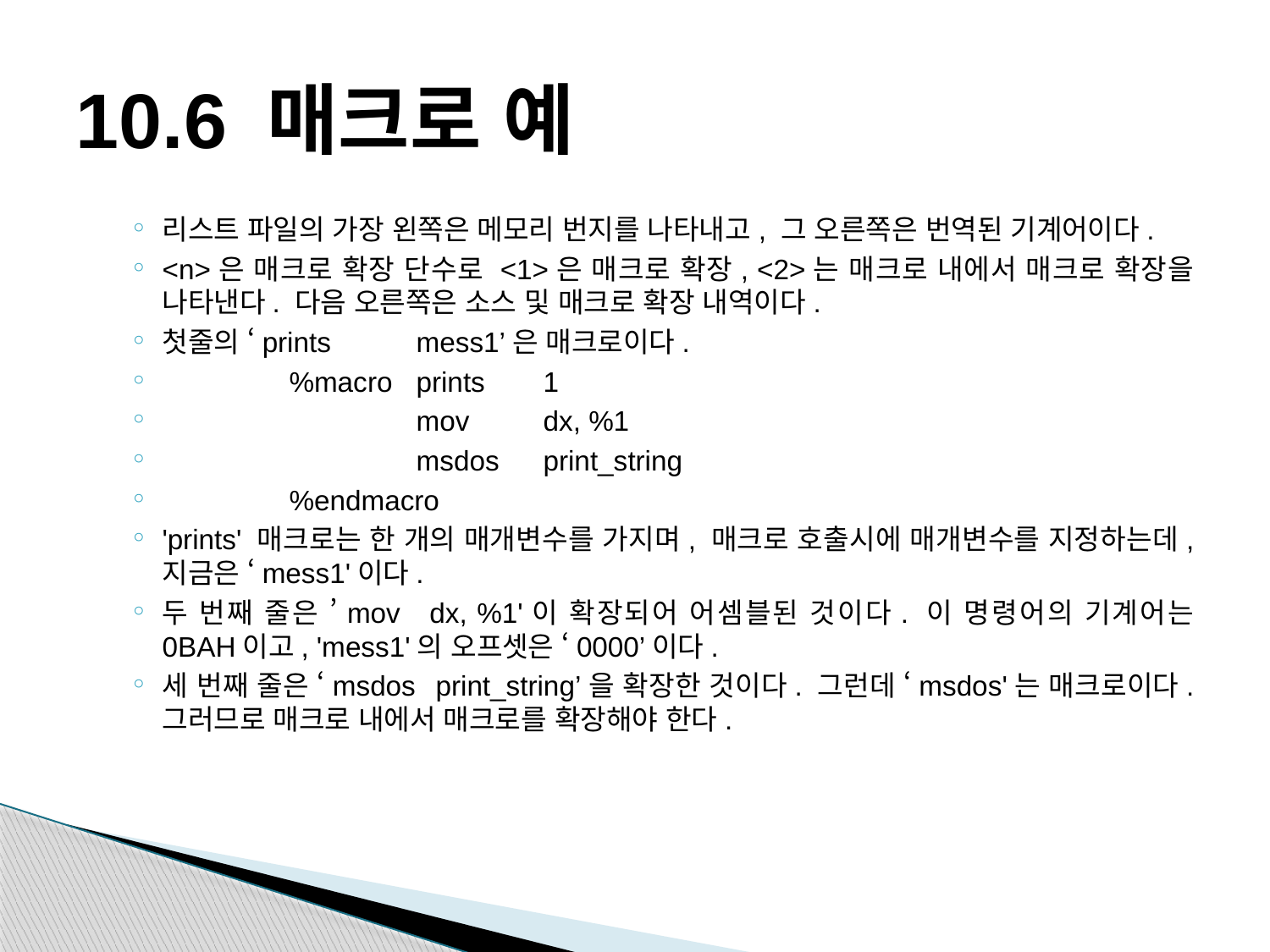

# 10.6 매크로 예
리스트 파일의 가장 왼쪽은 메모리 번지를 나타내고, 그 오른쪽은 번역된 기계어이다.
<n>은 매크로 확장 단수로 <1>은 매크로 확장, <2>는 매크로 내에서 매크로 확장을 나타낸다. 다음 오른쪽은 소스 및 매크로 확장 내역이다.
첫줄의 ‘prints	mess1’은 매크로이다.
	%macro	prints	1
		mov	dx, %1
		msdos	print_string
	%endmacro
'prints' 매크로는 한 개의 매개변수를 가지며, 매크로 호출시에 매개변수를 지정하는데, 지금은 ‘mess1'이다.
두 번째 줄은 ’mov   dx, %1'이 확장되어 어셈블된 것이다. 이 명령어의 기계어는 0BAH이고, 'mess1'의 오프셋은 ‘0000’이다.
세 번째 줄은 ‘msdos	  print_string’을 확장한 것이다. 그런데 ‘msdos'는 매크로이다. 그러므로 매크로 내에서 매크로를 확장해야 한다.